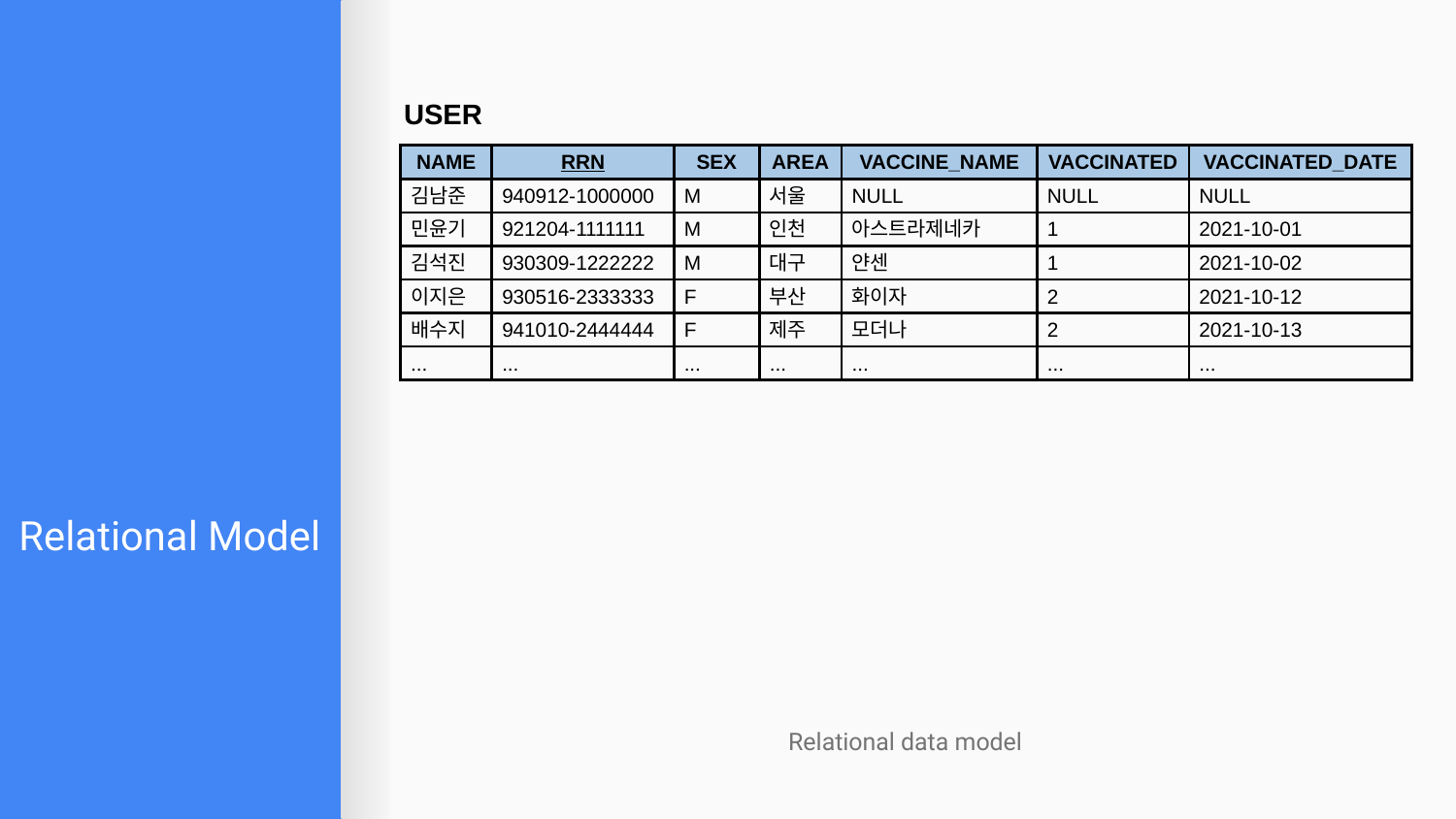

USER
| NAME | RRN | SEX | AREA | VACCINE\_NAME | VACCINATED | VACCINATED\_DATE |
| --- | --- | --- | --- | --- | --- | --- |
| 김남준 | 940912-1000000 | M | 서울 | NULL | NULL | NULL |
| 민윤기 | 921204-1111111 | M | 인천 | 아스트라제네카 | 1 | 2021-10-01 |
| 김석진 | 930309-1222222 | M | 대구 | 얀센 | 1 | 2021-10-02 |
| 이지은 | 930516-2333333 | F | 부산 | 화이자 | 2 | 2021-10-12 |
| 배수지 | 941010-2444444 | F | 제주 | 모더나 | 2 | 2021-10-13 |
| ... | ... | ... | ... | ... | ... | ... |
# Relational Model
Relational data model